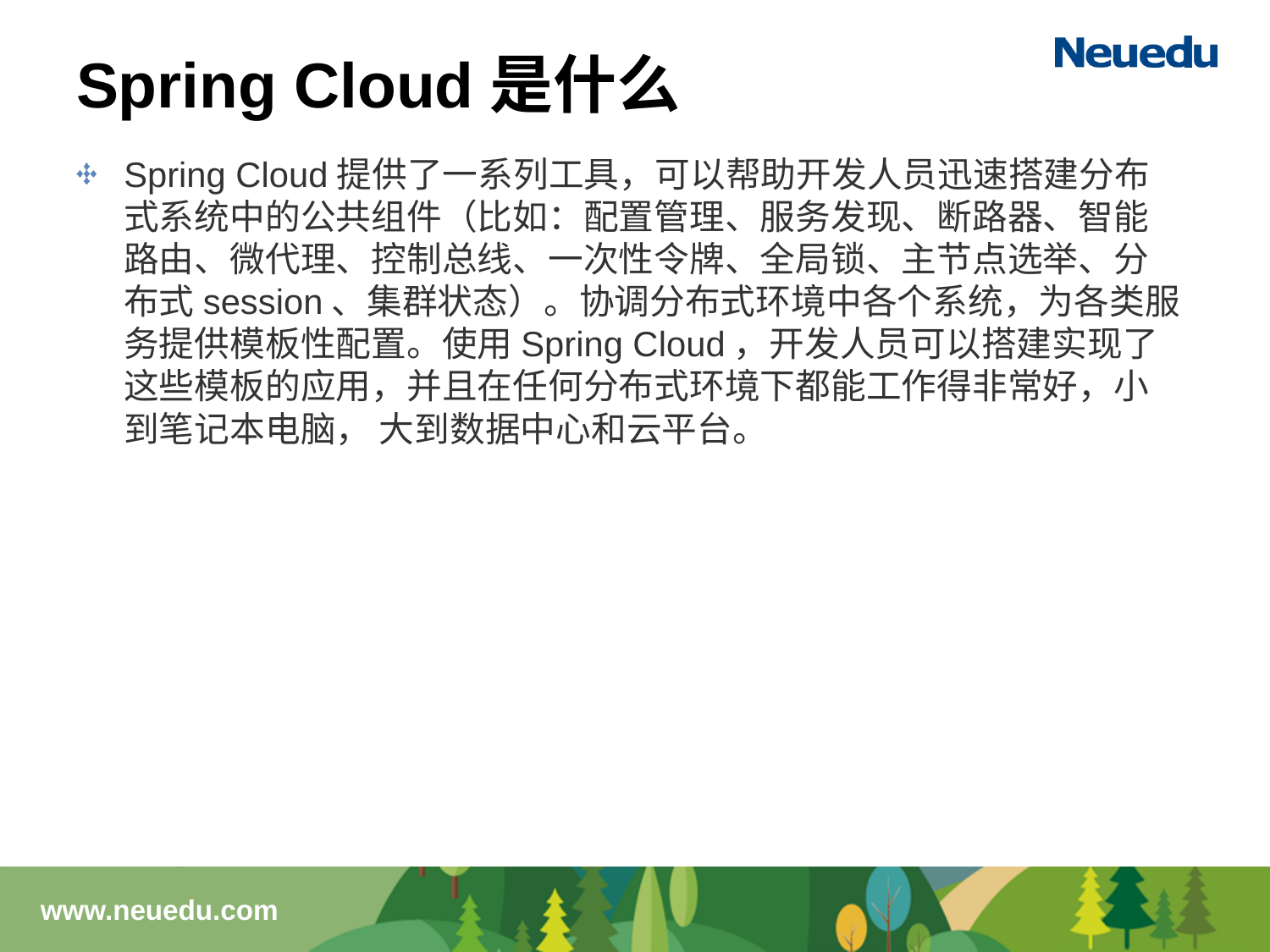

# Spring Cloud是什么
Spring Cloud提供了一系列工具，可以帮助开发人员迅速搭建分布式系统中的公共组件（比如：配置管理、服务发现、断路器、智能路由、微代理、控制总线、一次性令牌、全局锁、主节点选举、分布式session、集群状态）。协调分布式环境中各个系统，为各类服务提供模板性配置。使用Spring Cloud，开发人员可以搭建实现了这些模板的应用，并且在任何分布式环境下都能工作得非常好，小到笔记本电脑， 大到数据中心和云平台。